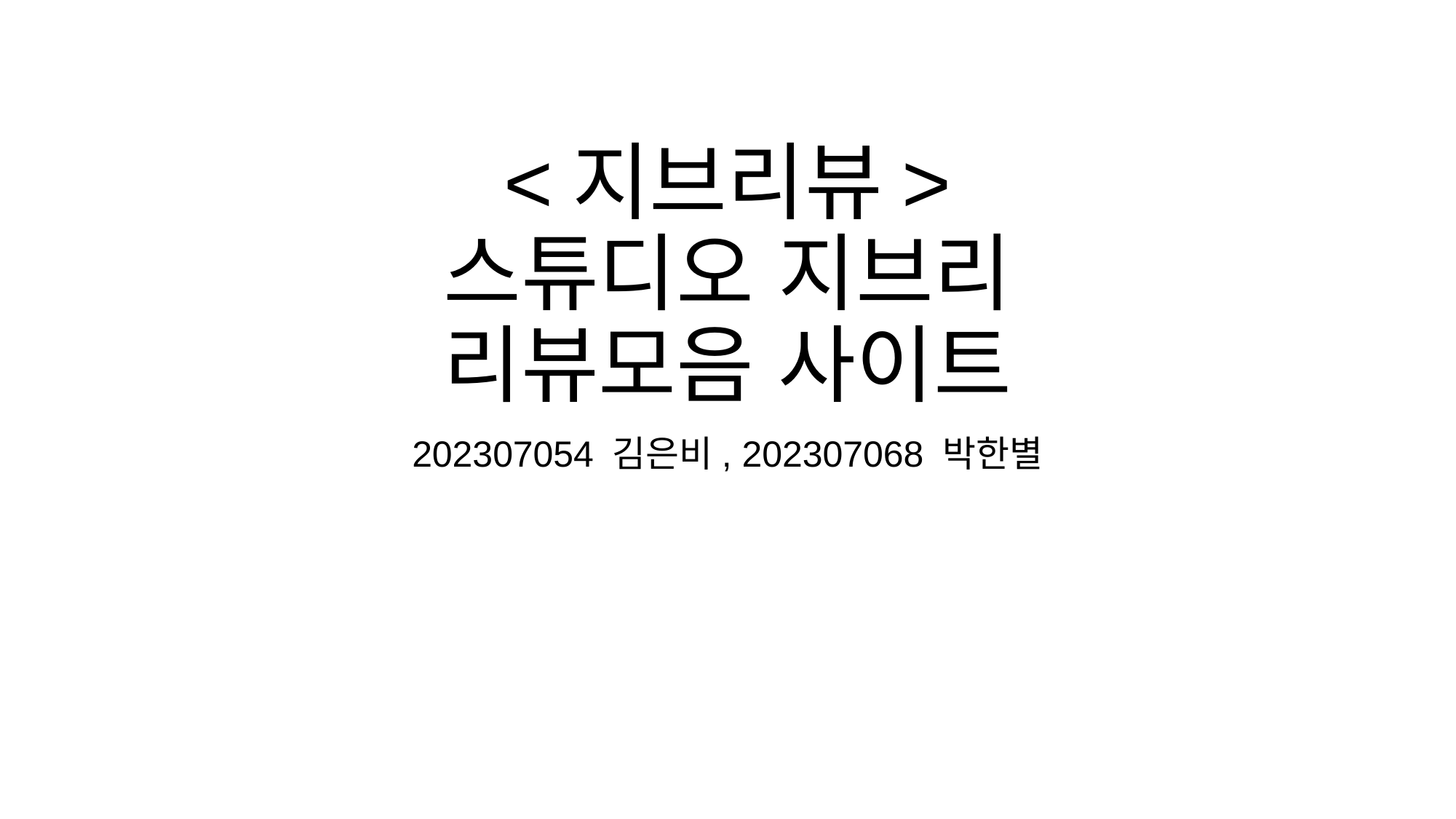

# <지브리뷰> 스튜디오 지브리 리뷰모음 사이트
202307054 김은비, 202307068 박한별